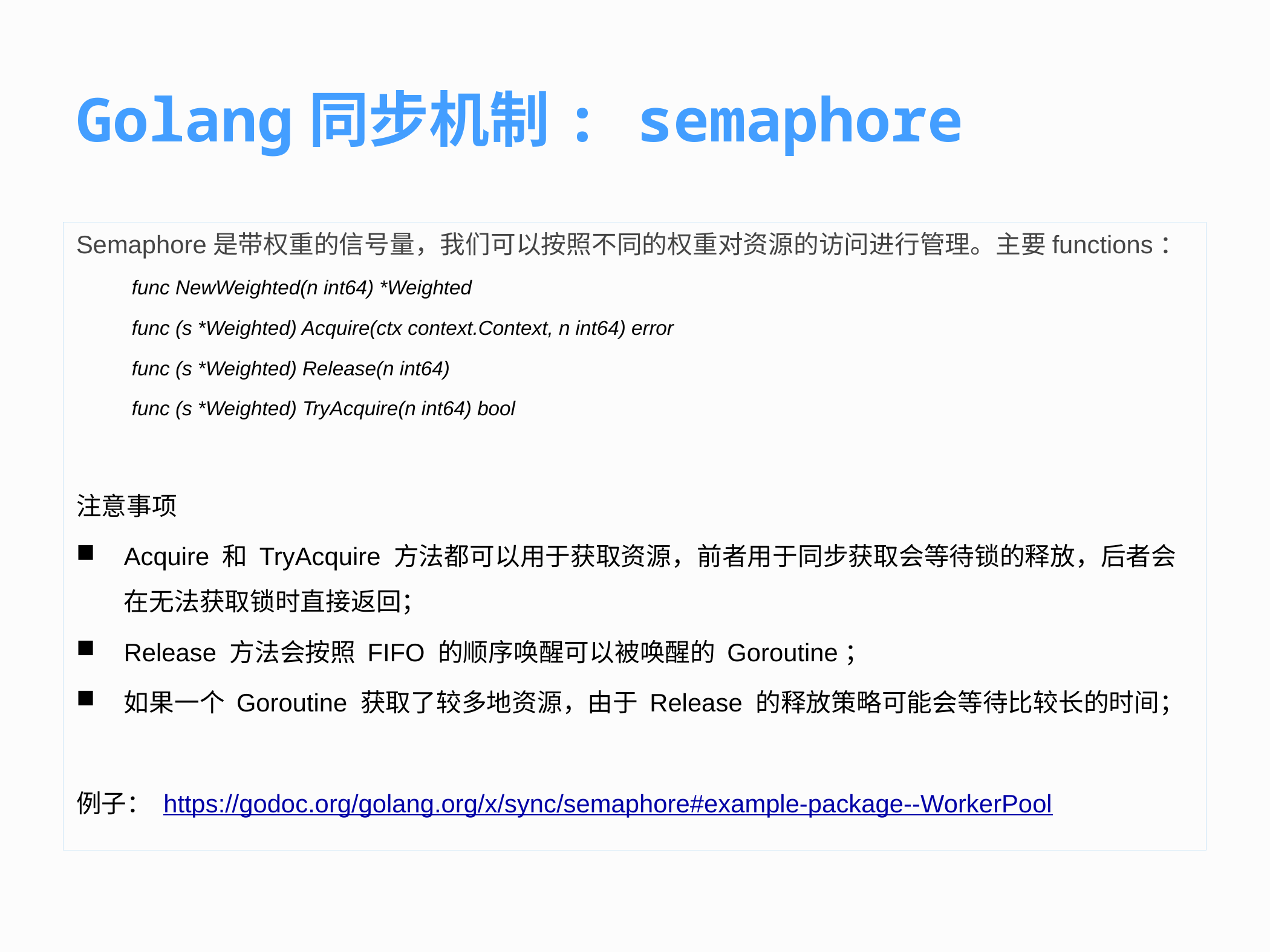

# Golang同步机制: semaphore
Semaphore是带权重的信号量，我们可以按照不同的权重对资源的访问进行管理。主要functions：

func NewWeighted(n int64) *Weighted
func (s *Weighted) Acquire(ctx context.Context, n int64) error
func (s *Weighted) Release(n int64)
func (s *Weighted) TryAcquire(n int64) bool

注意事项
Acquire 和 TryAcquire 方法都可以用于获取资源，前者用于同步获取会等待锁的释放，后者会在无法获取锁时直接返回；
Release 方法会按照 FIFO 的顺序唤醒可以被唤醒的 Goroutine；
如果一个 Goroutine 获取了较多地资源，由于 Release 的释放策略可能会等待比较长的时间；

例子： https://godoc.org/golang.org/x/sync/semaphore#example-package--WorkerPool